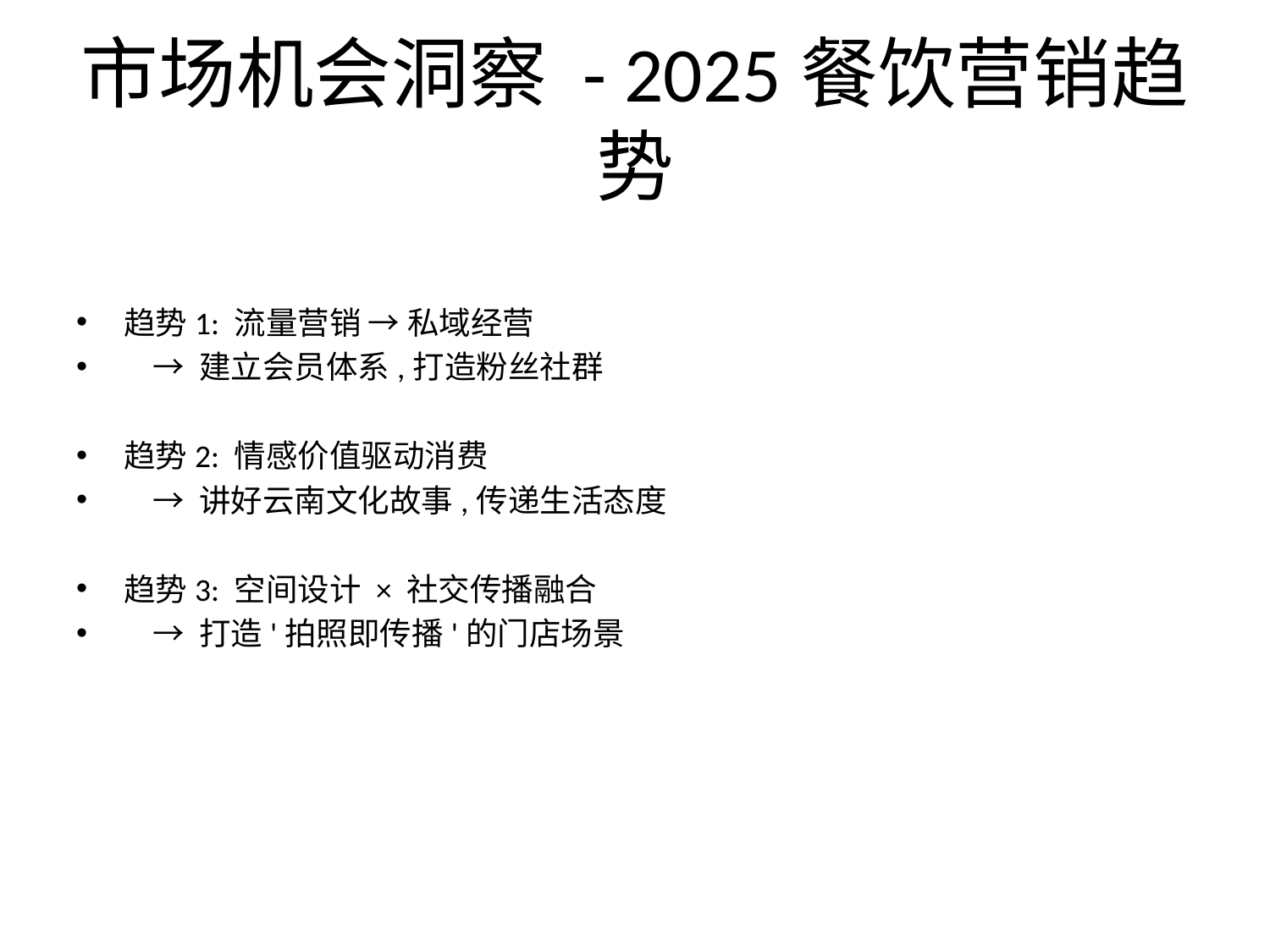

# 市场机会洞察 - 2025餐饮营销趋势

趋势1: 流量营销 → 私域经营
    → 建立会员体系,打造粉丝社群

趋势2: 情感价值驱动消费
    → 讲好云南文化故事,传递生活态度

趋势3: 空间设计 × 社交传播融合
    → 打造'拍照即传播'的门店场景